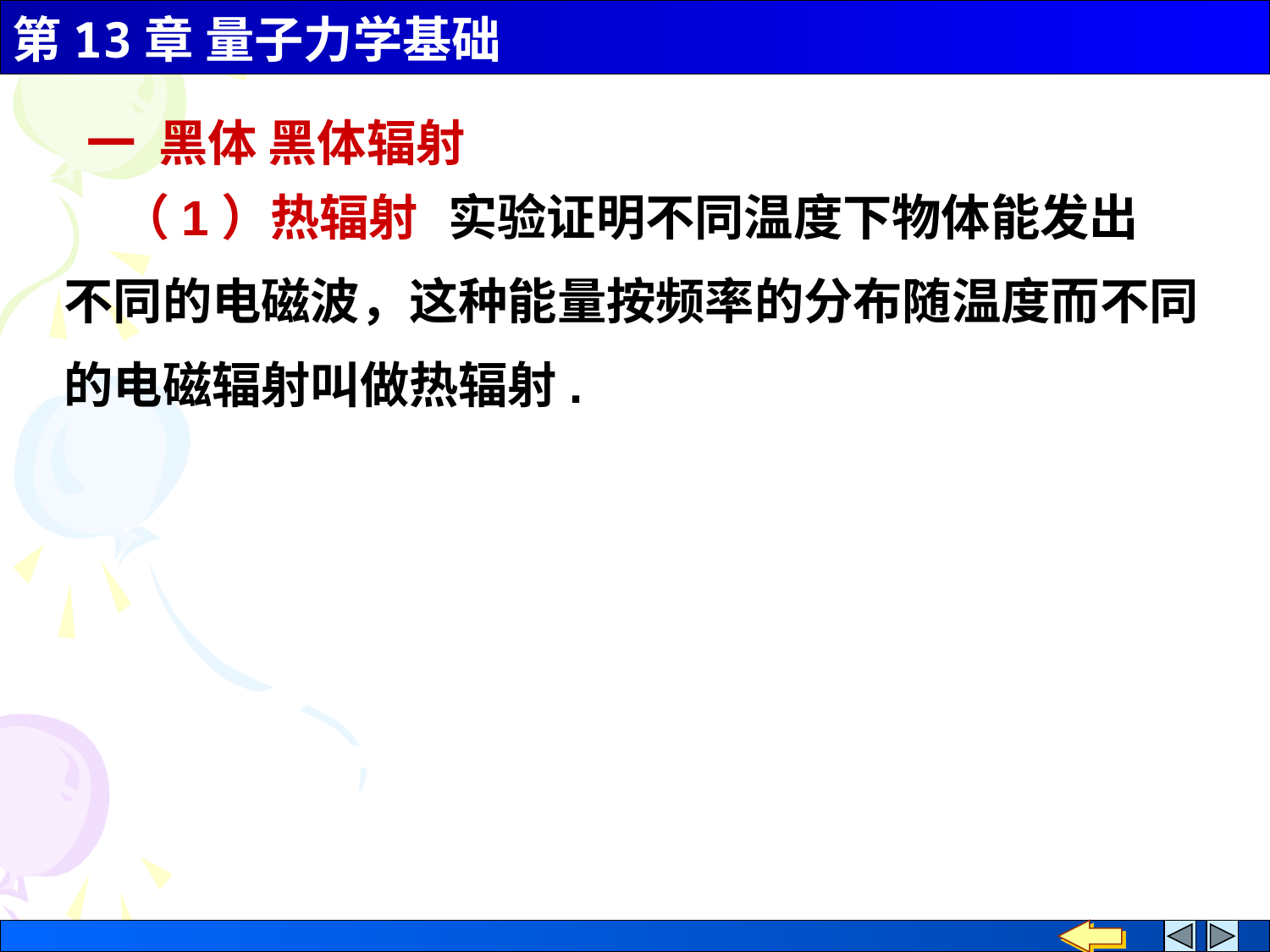

一  黑体 黑体辐射
    （1）热辐射    实验证明不同温度下物体能发出
不同的电磁波，这种能量按频率的分布随温度而不同
的电磁辐射叫做热辐射.